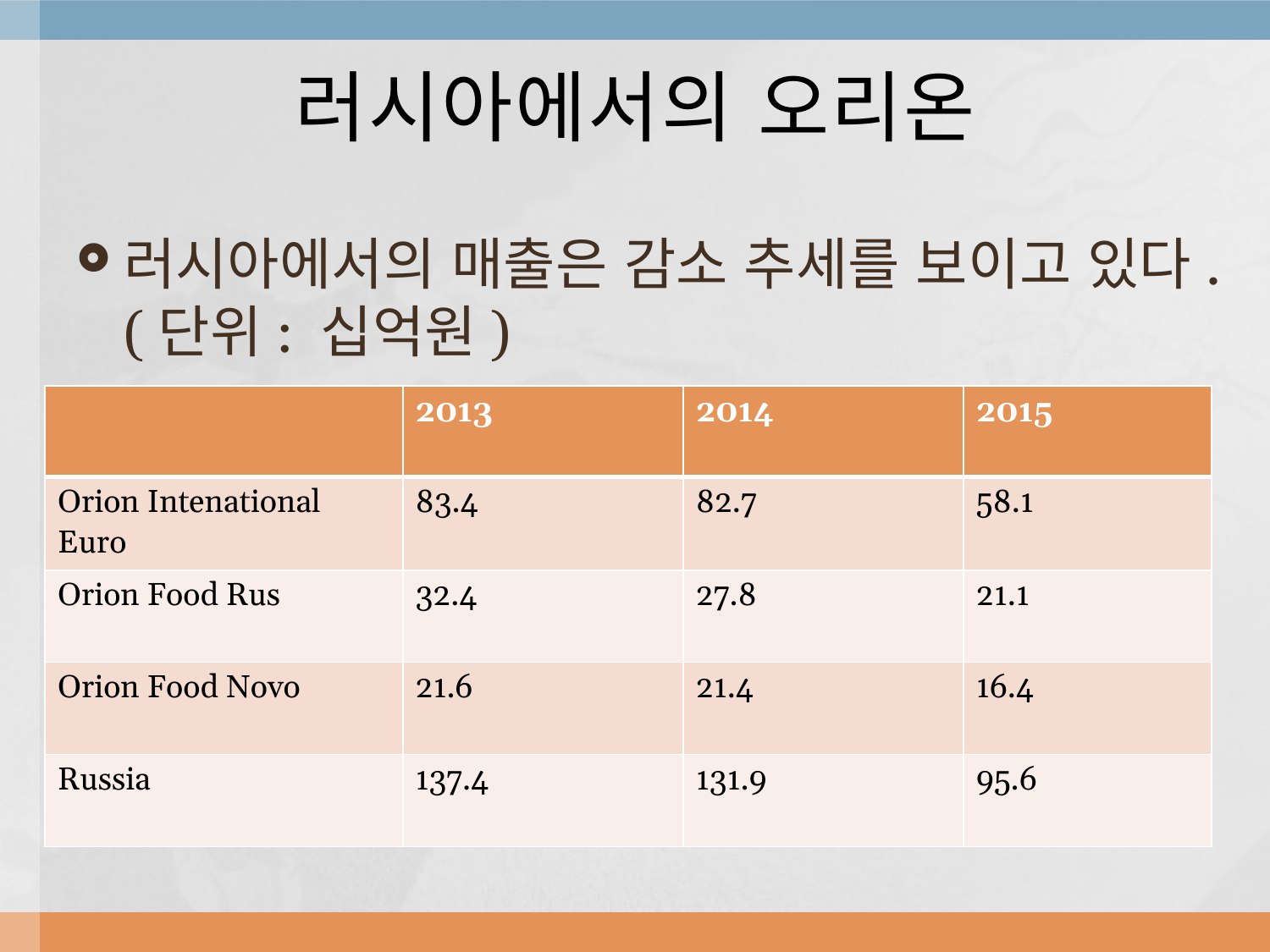

# 러시아에서의 오리온
러시아에서의 매출은 감소 추세를 보이고 있다.(단위: 십억원)
|  | 2013 | 2014 | 2015 |
| --- | --- | --- | --- |
| Orion Intenational Euro | 83.4 | 82.7 | 58.1 |
| Orion Food Rus | 32.4 | 27.8 | 21.1 |
| Orion Food Novo | 21.6 | 21.4 | 16.4 |
| Russia | 137.4 | 131.9 | 95.6 |